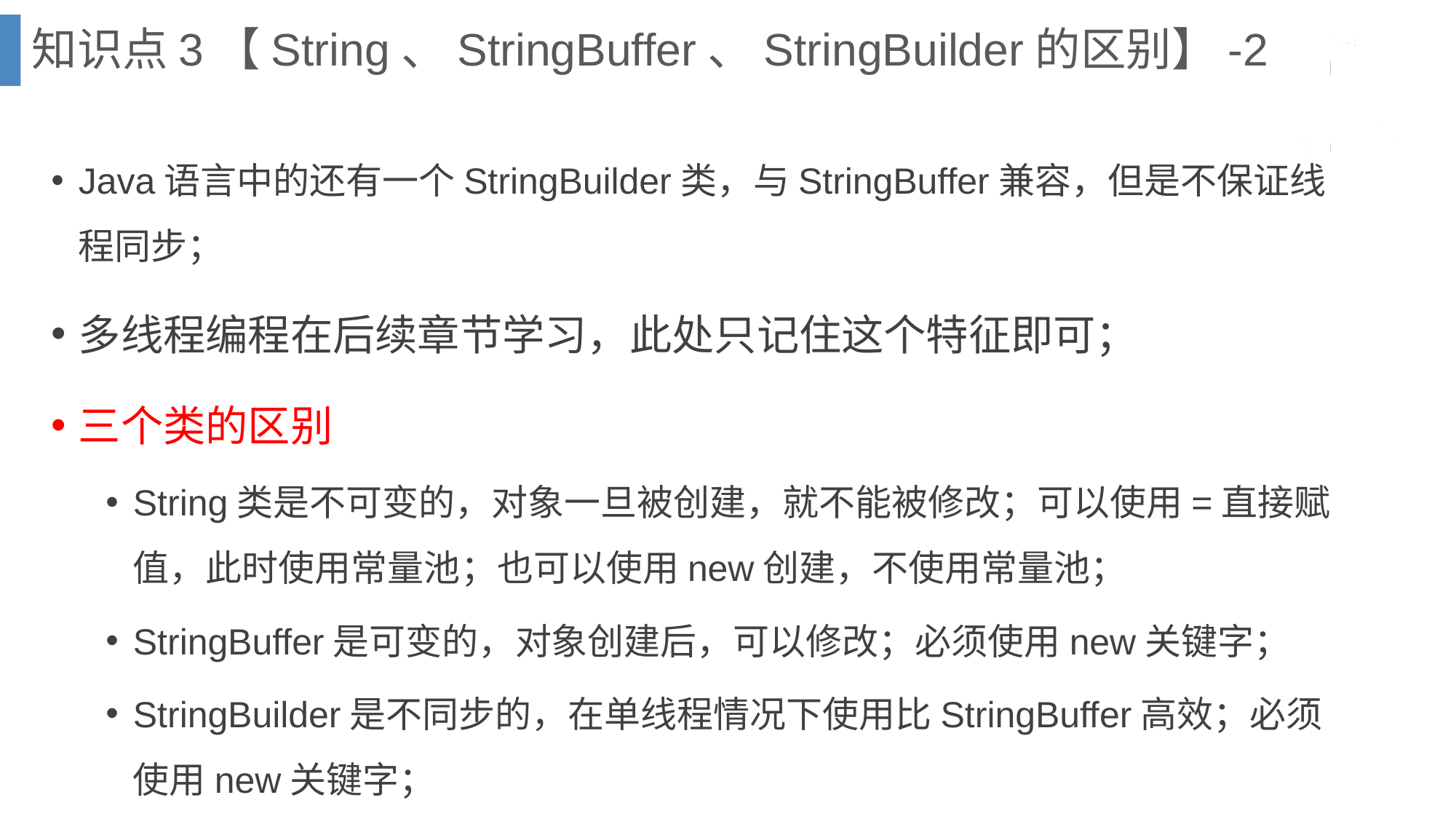

知识点3【String、StringBuffer、StringBuilder的区别】-2
Java语言中的还有一个StringBuilder类，与StringBuffer兼容，但是不保证线程同步；
多线程编程在后续章节学习，此处只记住这个特征即可；
三个类的区别
String类是不可变的，对象一旦被创建，就不能被修改；可以使用=直接赋值，此时使用常量池；也可以使用new创建，不使用常量池；
StringBuffer是可变的，对象创建后，可以修改；必须使用new关键字；
StringBuilder是不同步的，在单线程情况下使用比StringBuffer高效；必须使用new关键字；